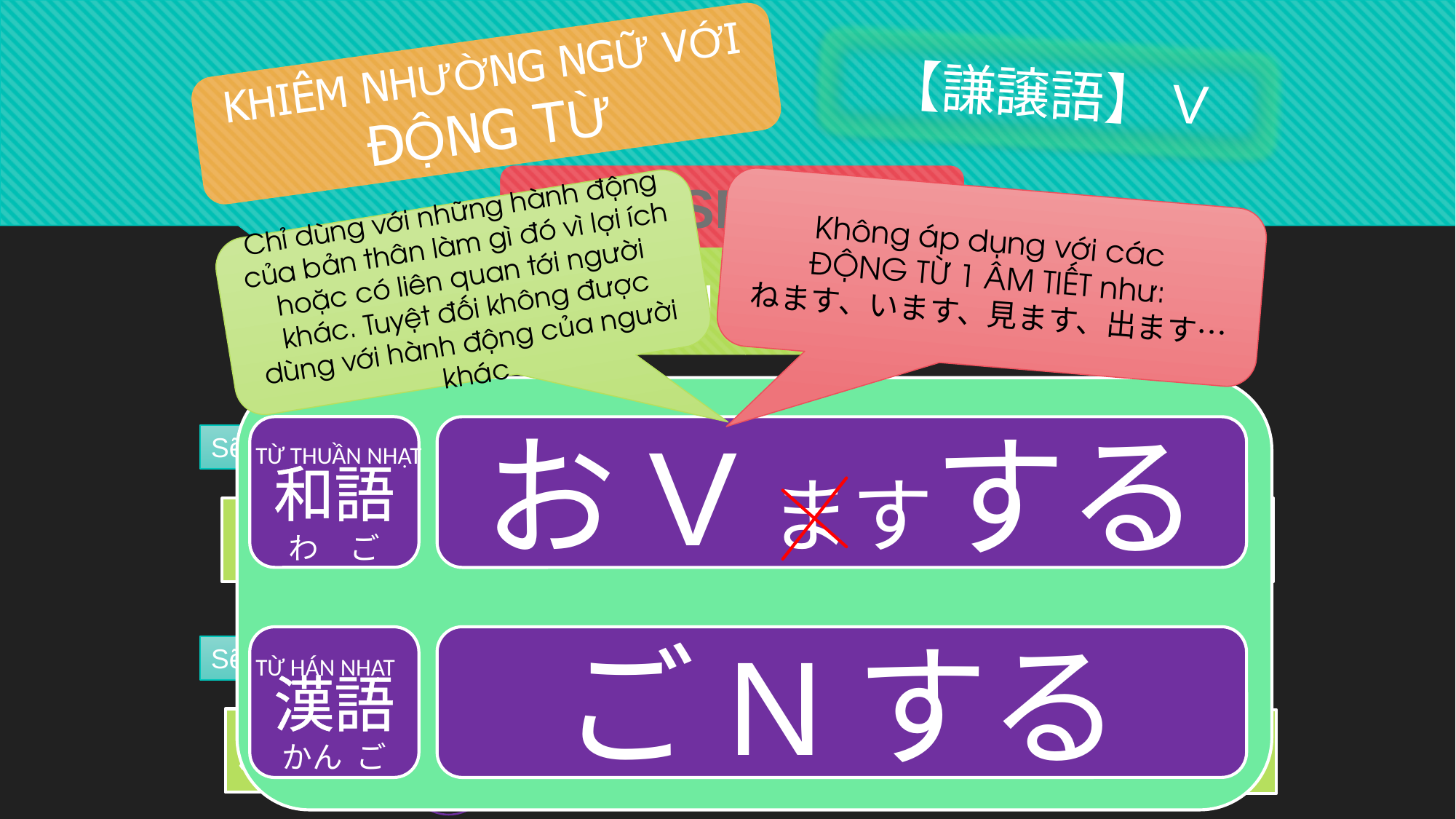

KHIÊM NHƯỜNG NGỮ VỚI
ĐỘNG TỪ
【謙譲語】V
CASE #１
Không áp dụng với các
ĐỘNG TỪ 1 ÂM TIẾT như:
ねます、います、見ます、出ます…
Chỉ dùng với những hành động của bản thân làm gì đó vì lợi ích hoặc có liên quan tới người khác. Tuyệt đối không được dùng với hành động của người khác
BIẾN ĐỔI ĐỘNG TỪ

タクシーを　呼びます。
和語
おVますする
Sẽ gọi taxi.
TỪ THUẦN NHẬT

わたしが
タクシーを　お呼びします。
わ　ご
荷物を　持ちます。
ごNする
漢語
Sẽ cầm hành lý.
TỪ HÁN NHẬT

わたしが
荷物を　お持ちします。
かん  ご